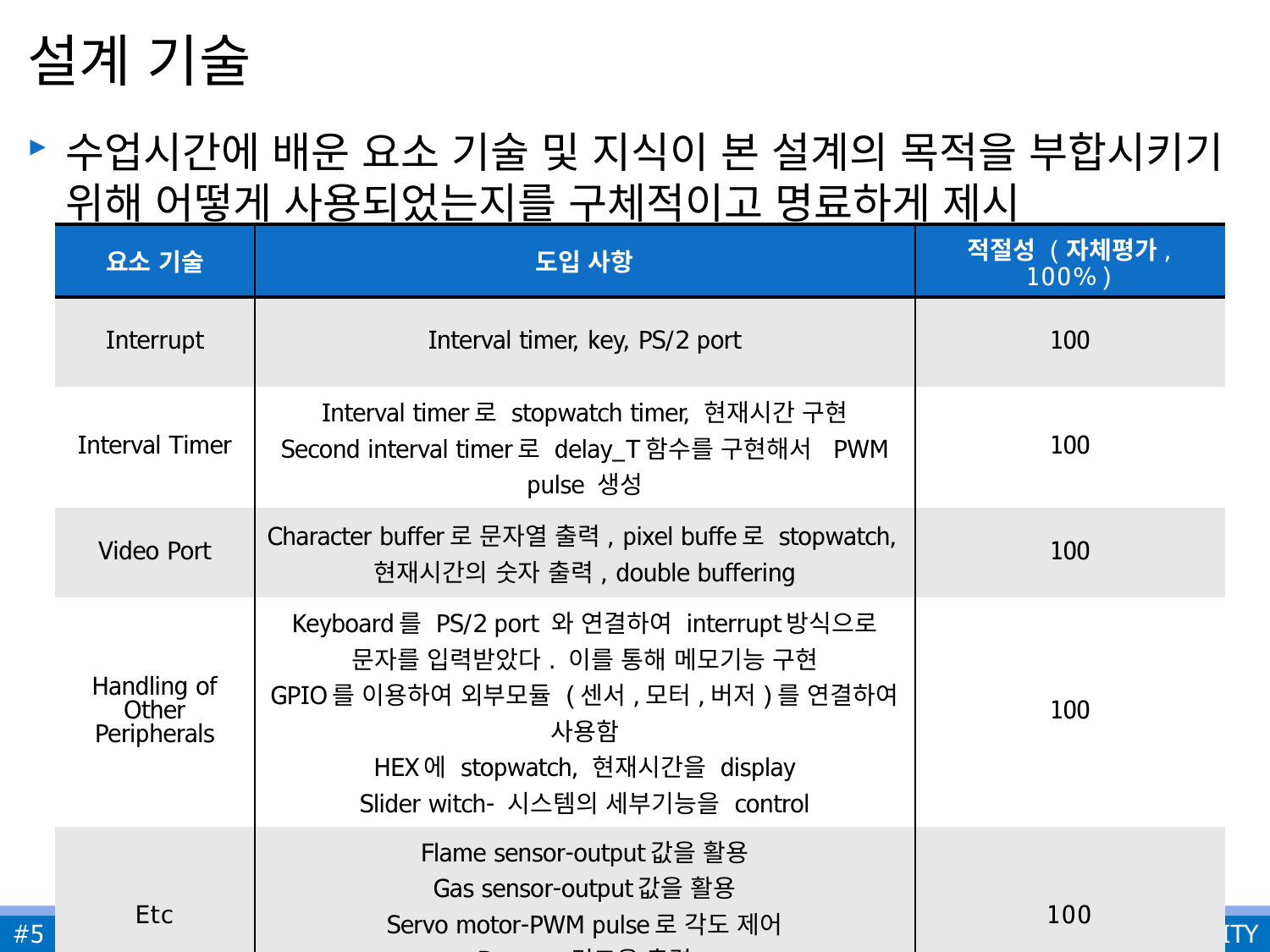

# 설계 기술
수업시간에 배운 요소 기술 및 지식이 본 설계의 목적을 부합시키기 위해 어떻게 사용되었는지를 구체적이고 명료하게 제시
| 요소 기술 | 도입 사항 | 적절성 (자체평가, 100%) |
| --- | --- | --- |
| Interrupt | Interval timer, key, PS/2 port | 100 |
| Interval Timer | Interval timer로 stopwatch timer, 현재시간 구현 Second interval timer로 delay\_T함수를 구현해서 PWM pulse 생성 | 100 |
| Video Port | Character buffer로 문자열 출력, pixel buffe로 stopwatch,현재시간의 숫자 출력, double buffering | 100 |
| Handling of Other Peripherals | Keyboard를 PS/2 port 와 연결하여 interrupt방식으로 문자를 입력받았다. 이를 통해 메모기능 구현 GPIO를 이용하여 외부모듈 (센서,모터,버저)를 연결하여 사용함 HEX에 stopwatch, 현재시간을 display Slider witch- 시스템의 세부기능을 control | 100 |
| Etc | Flame sensor-output값을 활용 Gas sensor-output값을 활용 Servo motor-PWM pulse로 각도 제어 Buzzer- 경고음 출력 | 100 |
#5